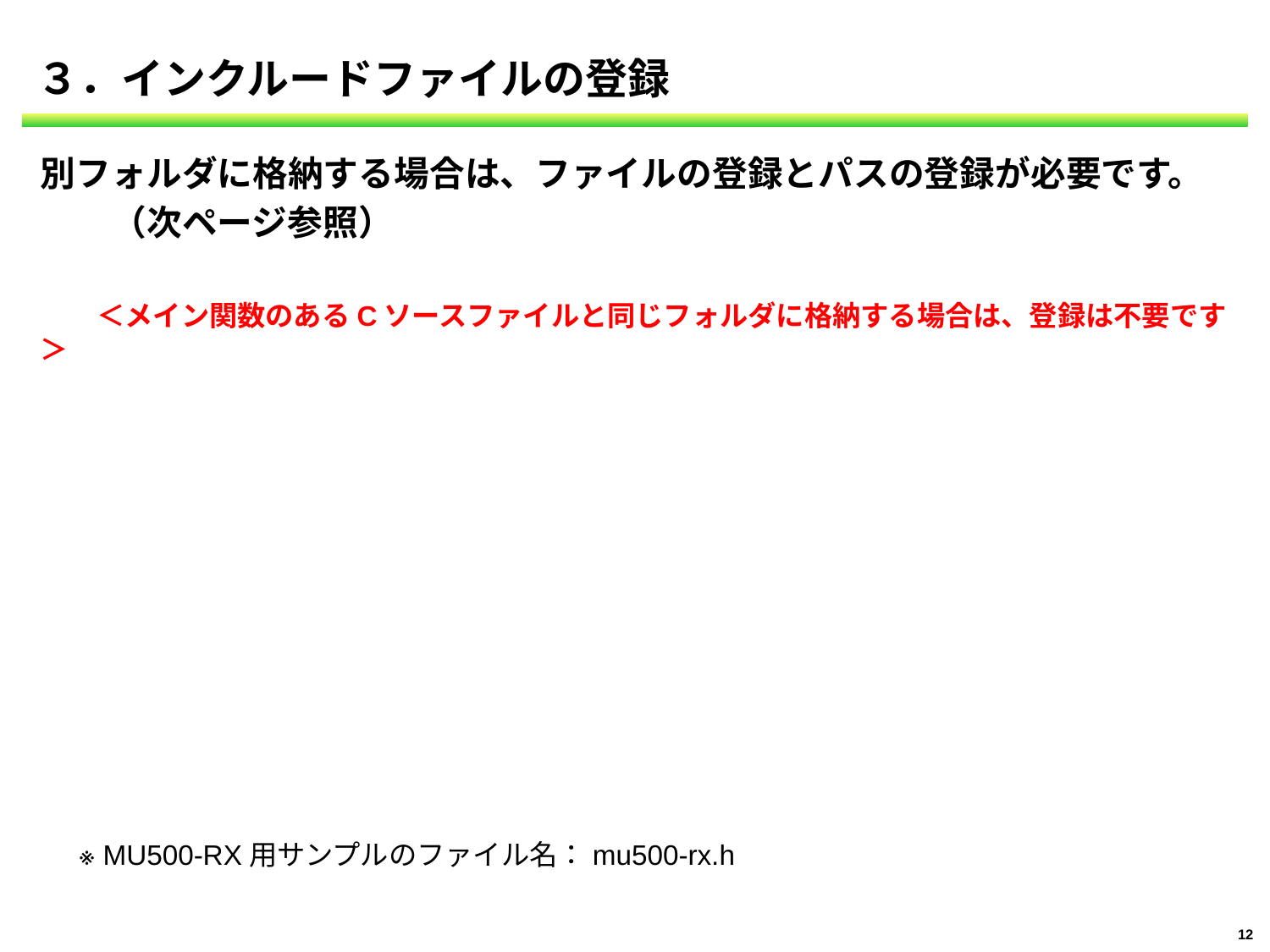

# ３．インクルードファイルの登録

別フォルダに格納する場合は、ファイルの登録とパスの登録が必要です。
　　（次ページ参照）

　　＜メイン関数のあるCソースファイルと同じフォルダに格納する場合は、登録は不要です＞

※ MU500-RX用サンプルのファイル名：mu500-rx.h
12